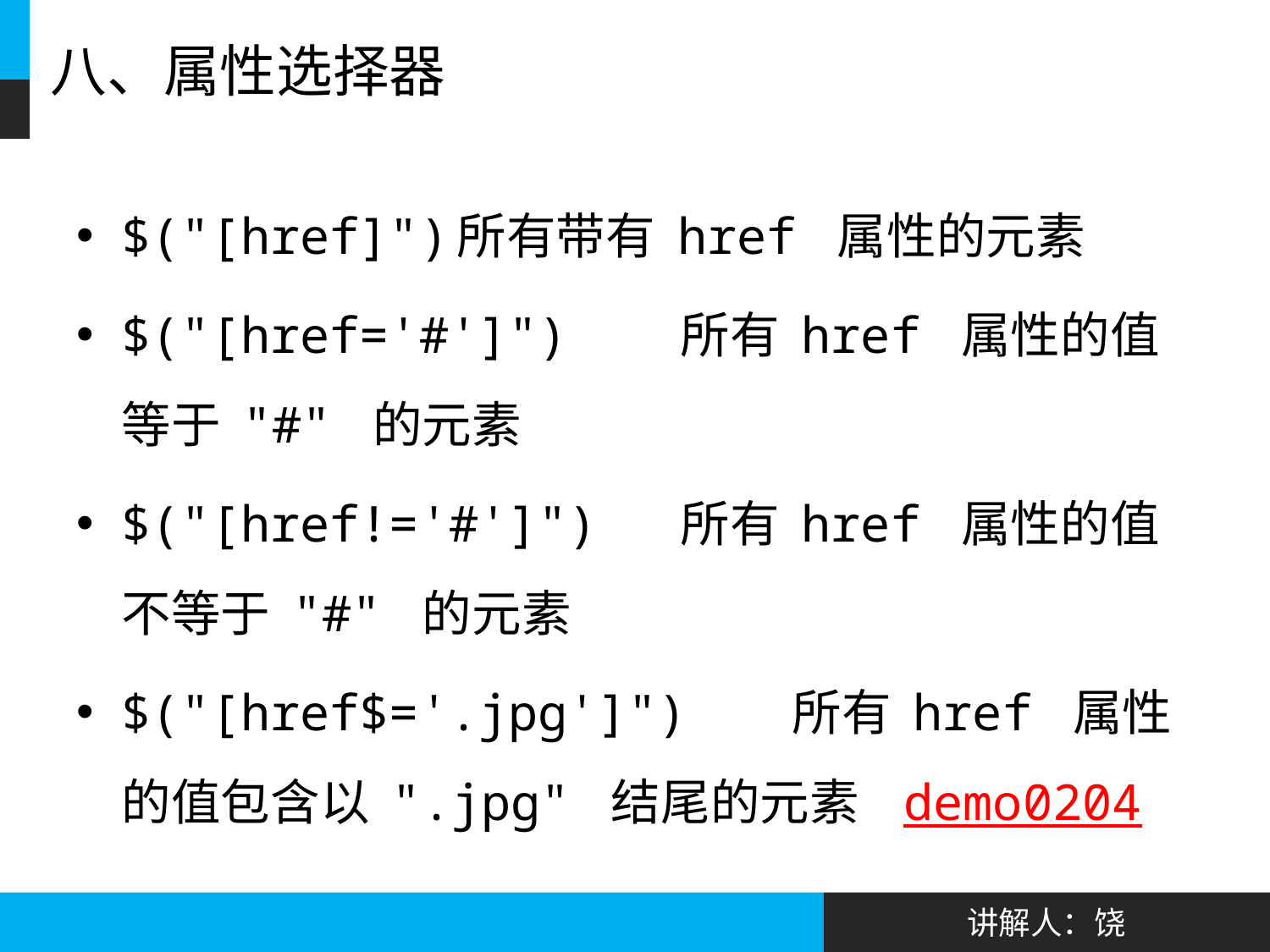

# 八、属性选择器
$("[href]")	所有带有 href 属性的元素
$("[href='#']")	所有 href 属性的值等于 "#" 的元素
$("[href!='#']")	所有 href 属性的值不等于 "#" 的元素
$("[href$='.jpg']")	所有 href 属性的值包含以 ".jpg" 结尾的元素		demo0204